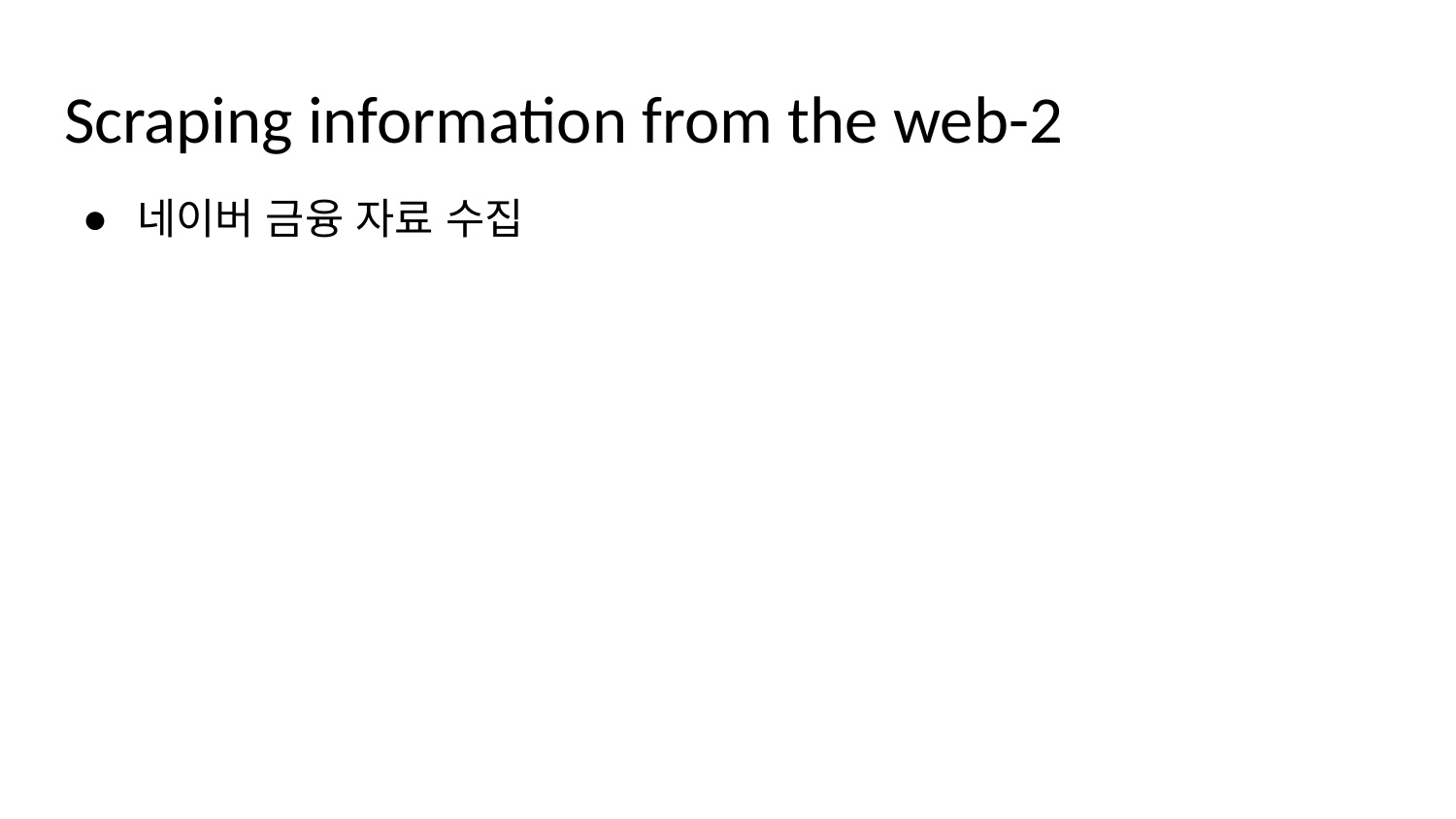

# Scraping information from the web-2
네이버 금융 자료 수집